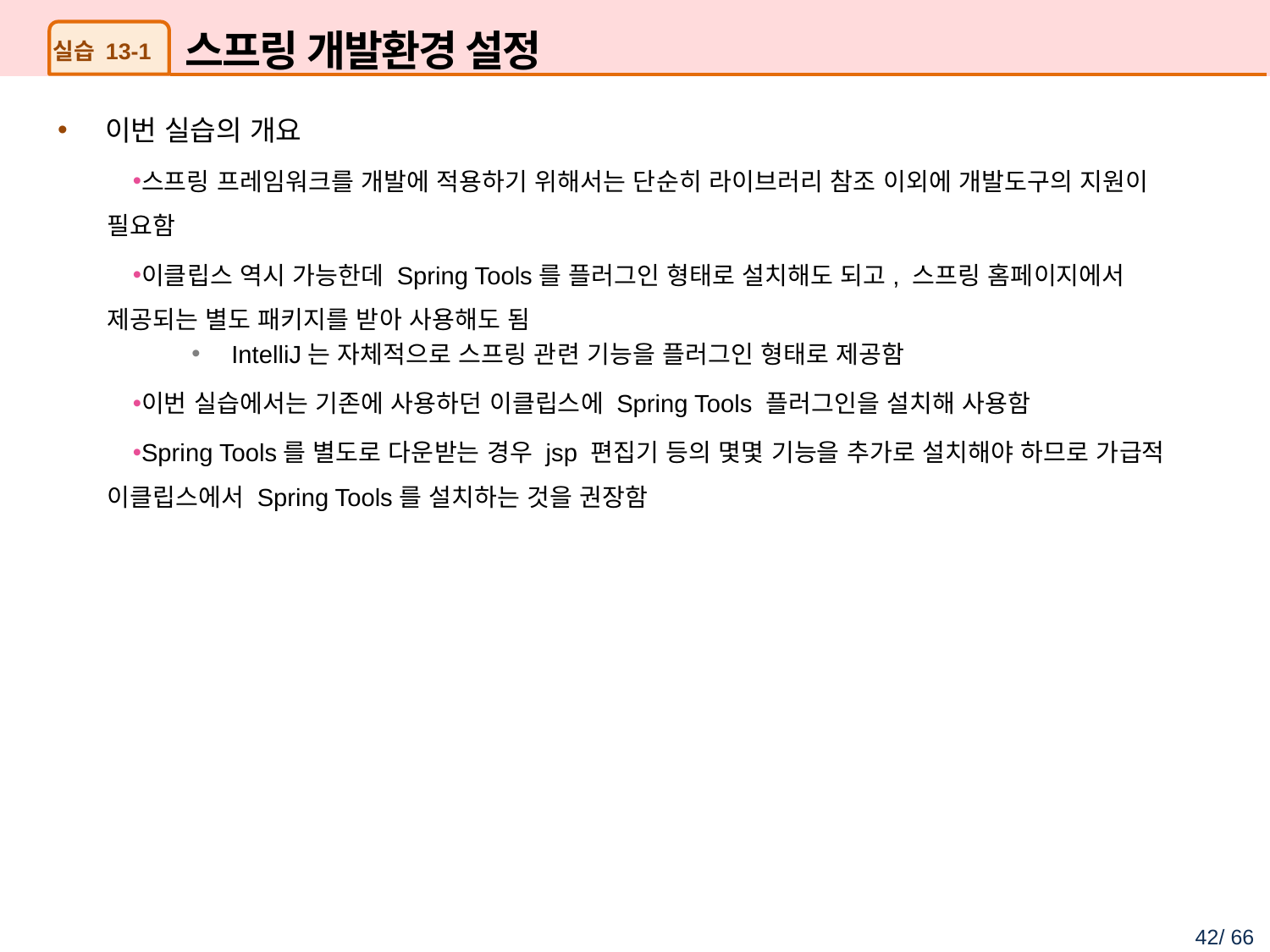

# 스프링 개발환경 설정
실습 13-1
이번 실습의 개요
스프링 프레임워크를 개발에 적용하기 위해서는 단순히 라이브러리 참조 이외에 개발도구의 지원이 필요함
이클립스 역시 가능한데 Spring Tools를 플러그인 형태로 설치해도 되고, 스프링 홈페이지에서 제공되는 별도 패키지를 받아 사용해도 됨
IntelliJ는 자체적으로 스프링 관련 기능을 플러그인 형태로 제공함
이번 실습에서는 기존에 사용하던 이클립스에 Spring Tools 플러그인을 설치해 사용함
Spring Tools를 별도로 다운받는 경우 jsp 편집기 등의 몇몇 기능을 추가로 설치해야 하므로 가급적 이클립스에서 Spring Tools를 설치하는 것을 권장함